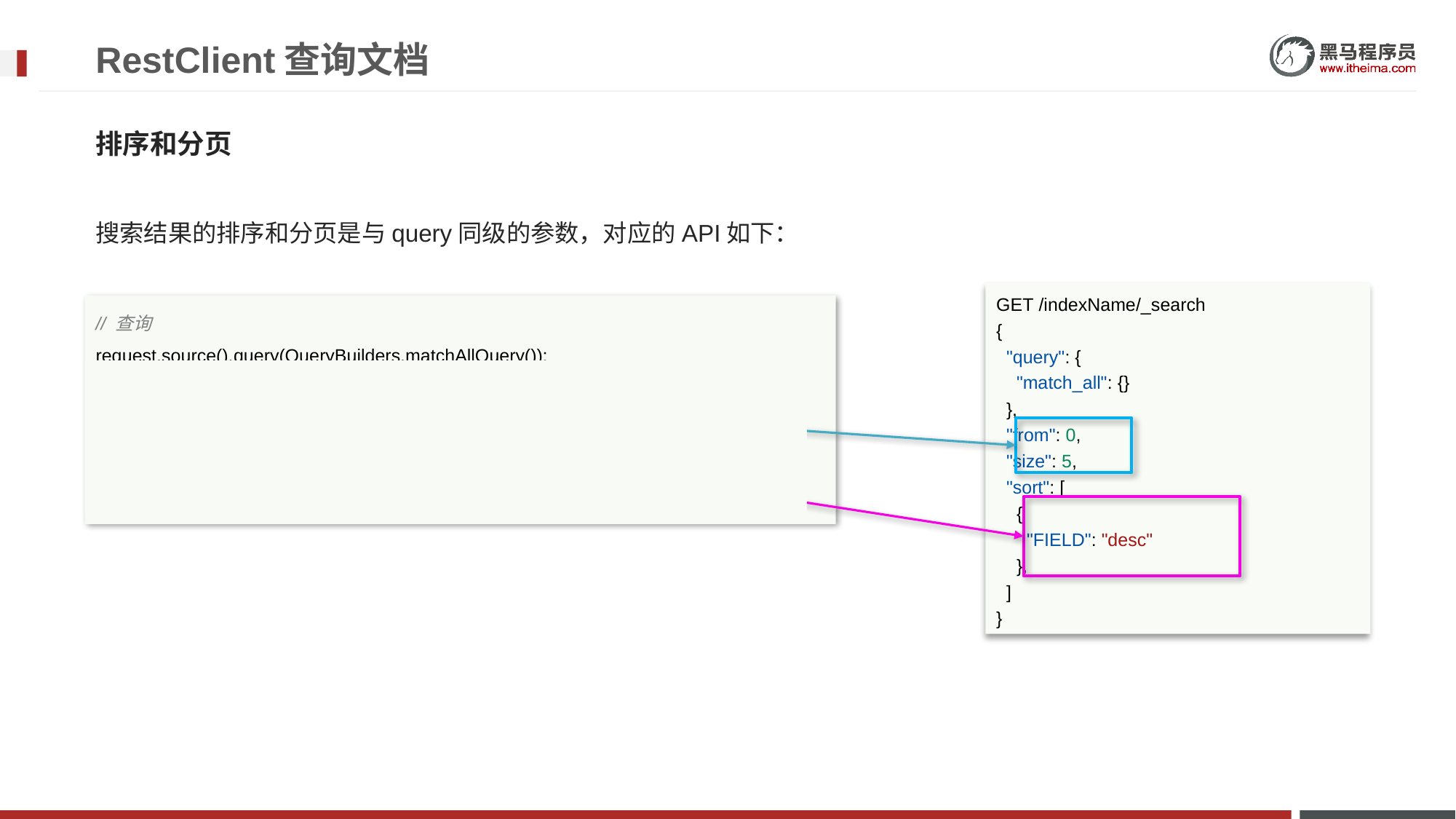

# RestClient查询文档
排序和分页
搜索结果的排序和分页是与query同级的参数，对应的API如下：
// 查询
request.source().query(QueryBuilders.matchAllQuery());
// 分页
request.source().from(0).size(5);
// 价格排序
request.source().sort("price", SortOrder.ASC);
GET /indexName/_search
{
  "query": {
    "match_all": {}
  },
  "from": 0,
  "size": 5,
  "sort": [
    {
      "FIELD": "desc"
    },
  ]
}